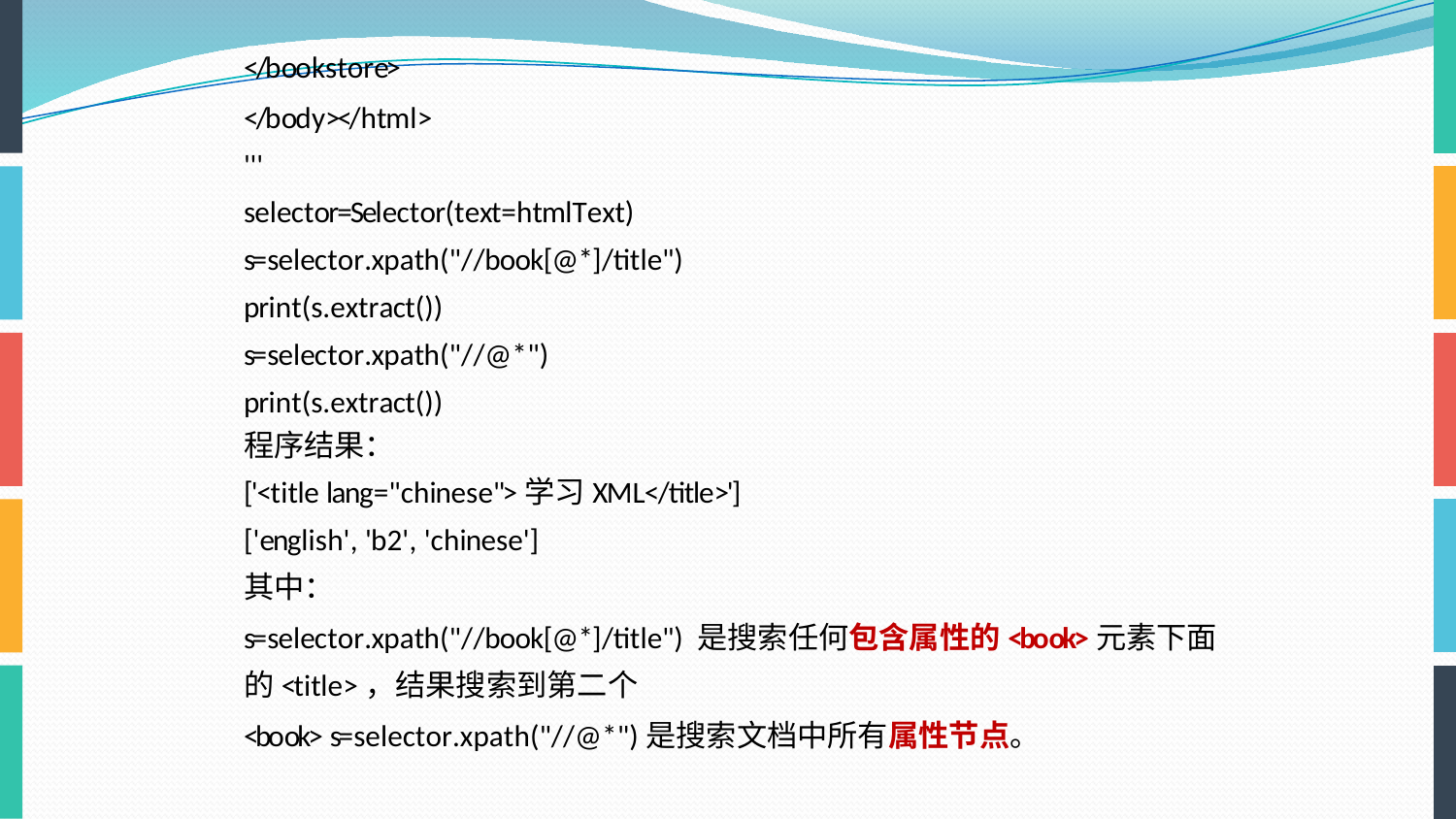

</bookstore>
</body></html> '''
selector=Selector(text=htmlText) s=selector.xpath("//book[@*]/title")
print(s.extract()) s=selector.xpath("//@*") print(s.extract())
程序结果：
['<title lang="chinese">学习XML</title>'] ['english', 'b2', 'chinese']
其中：
s=selector.xpath("//book[@*]/title") 是搜索任何包含属性的<book>元素下面的<title>，结果搜索到第二个
<book> s=selector.xpath("//@*")是搜索文档中所有属性节点。